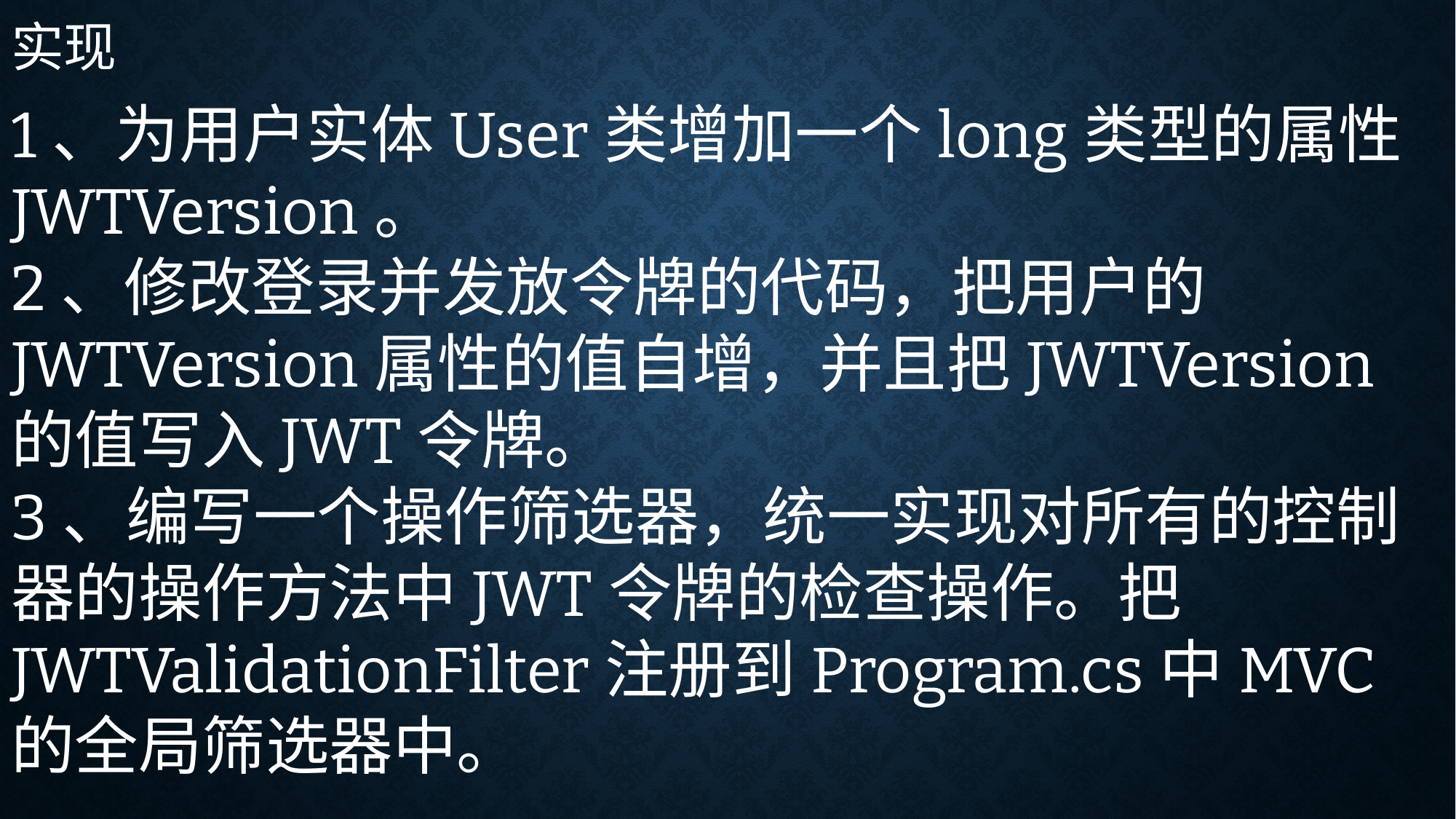

实现
1、为用户实体User类增加一个long类型的属性JWTVersion。
2、修改登录并发放令牌的代码，把用户的JWTVersion属性的值自增，并且把JWTVersion的值写入JWT令牌。
3、编写一个操作筛选器，统一实现对所有的控制器的操作方法中JWT令牌的检查操作。把JWTValidationFilter注册到Program.cs中MVC的全局筛选器中。